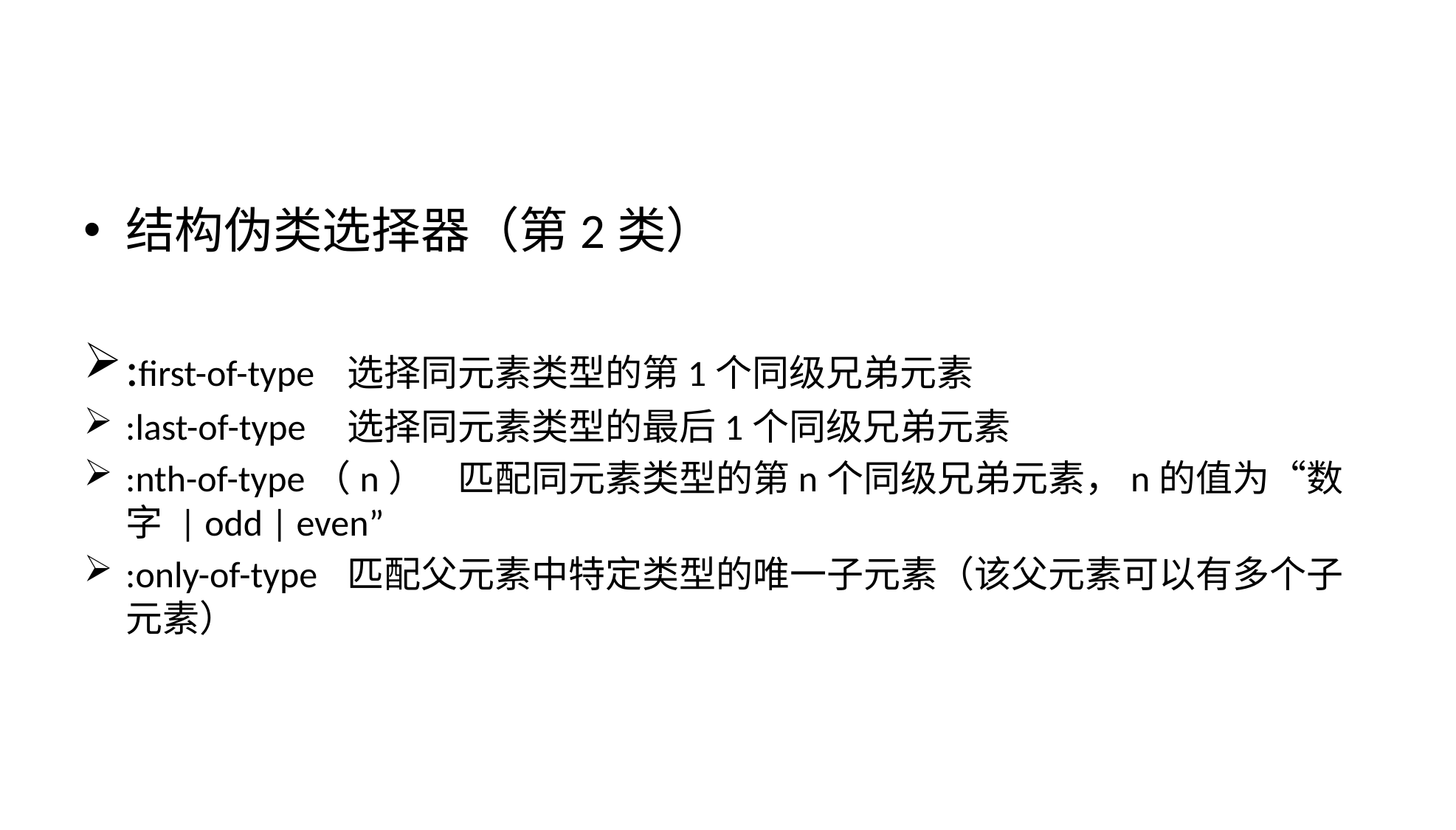

#
结构伪类选择器（第2类）

:first-of-type	选择同元素类型的第1个同级兄弟元素
:last-of-type	选择同元素类型的最后1个同级兄弟元素
:nth-of-type（n）	匹配同元素类型的第n个同级兄弟元素，n的值为“数字 | odd | even”
:only-of-type	匹配父元素中特定类型的唯一子元素（该父元素可以有多个子元素）